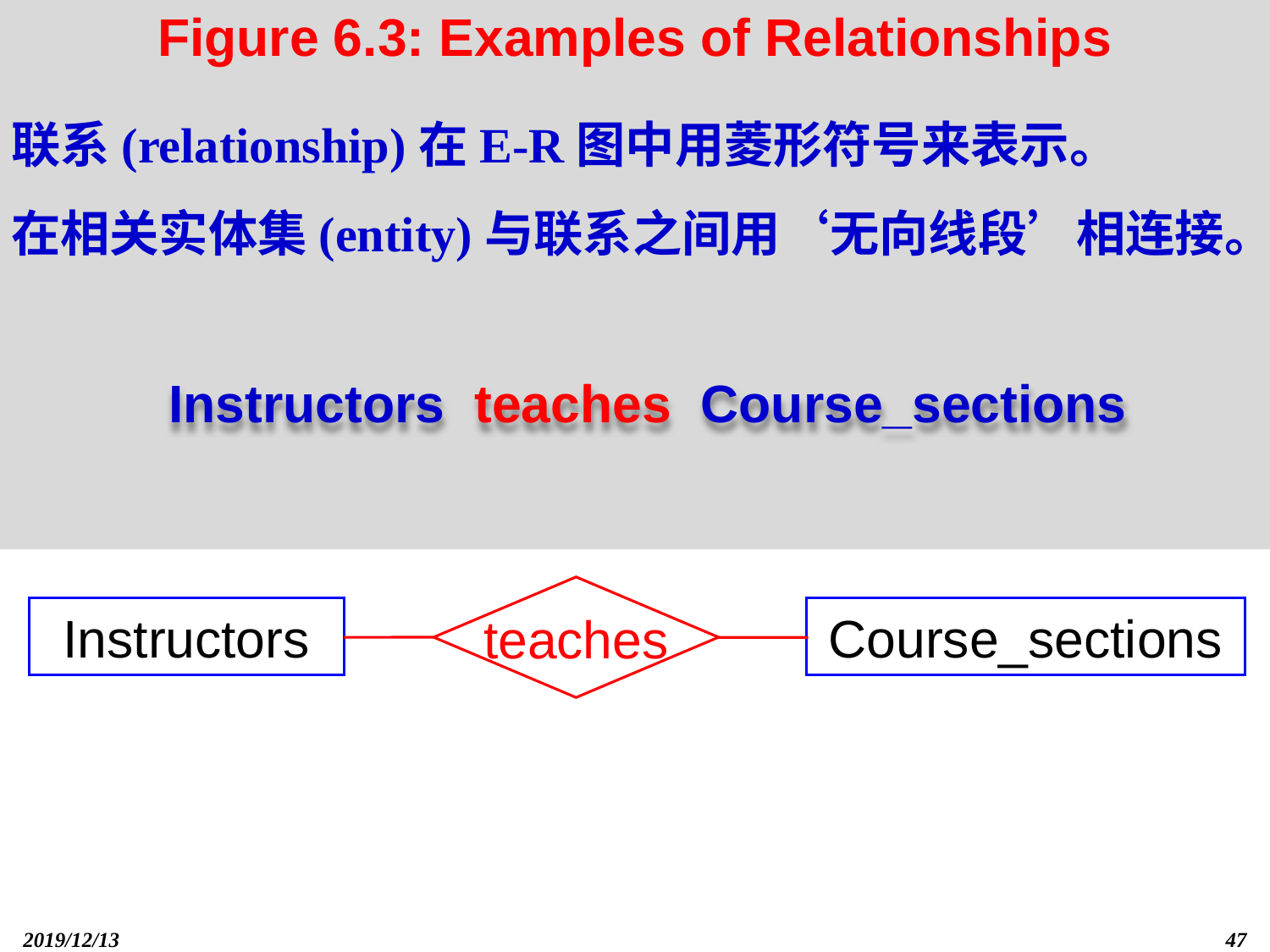

# Figure 6.3: Examples of Relationships
联系(relationship)在E-R图中用菱形符号来表示。
在相关实体集(entity)与联系之间用‘无向线段’相连接。
Instructors  teaches  Course_sections
teaches
Instructors
Course_sections

2019/12/13

47